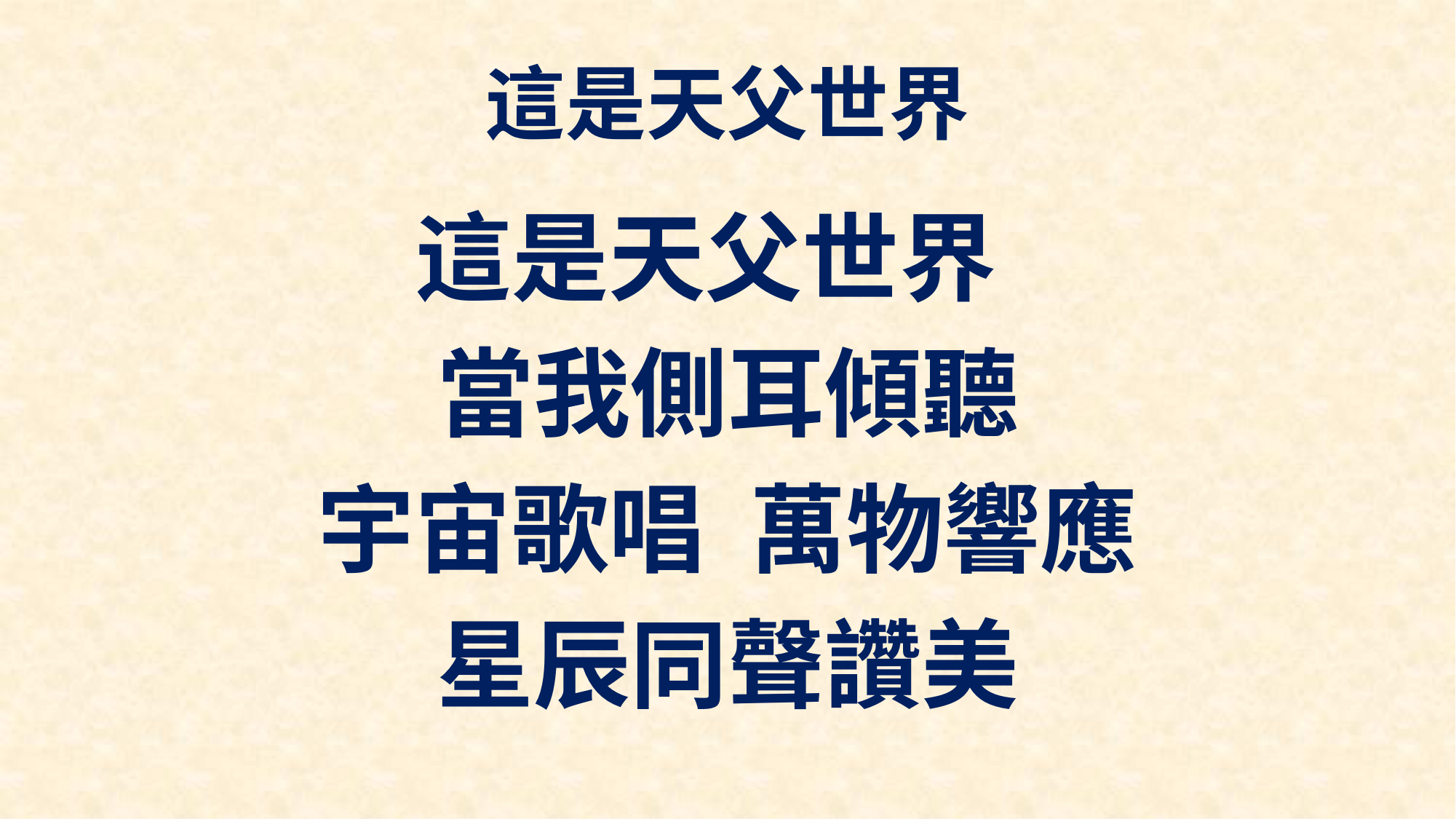

# 這是天父世界
這是天父世界
當我側耳傾聽
宇宙歌唱  萬物響應
星辰同聲讚美